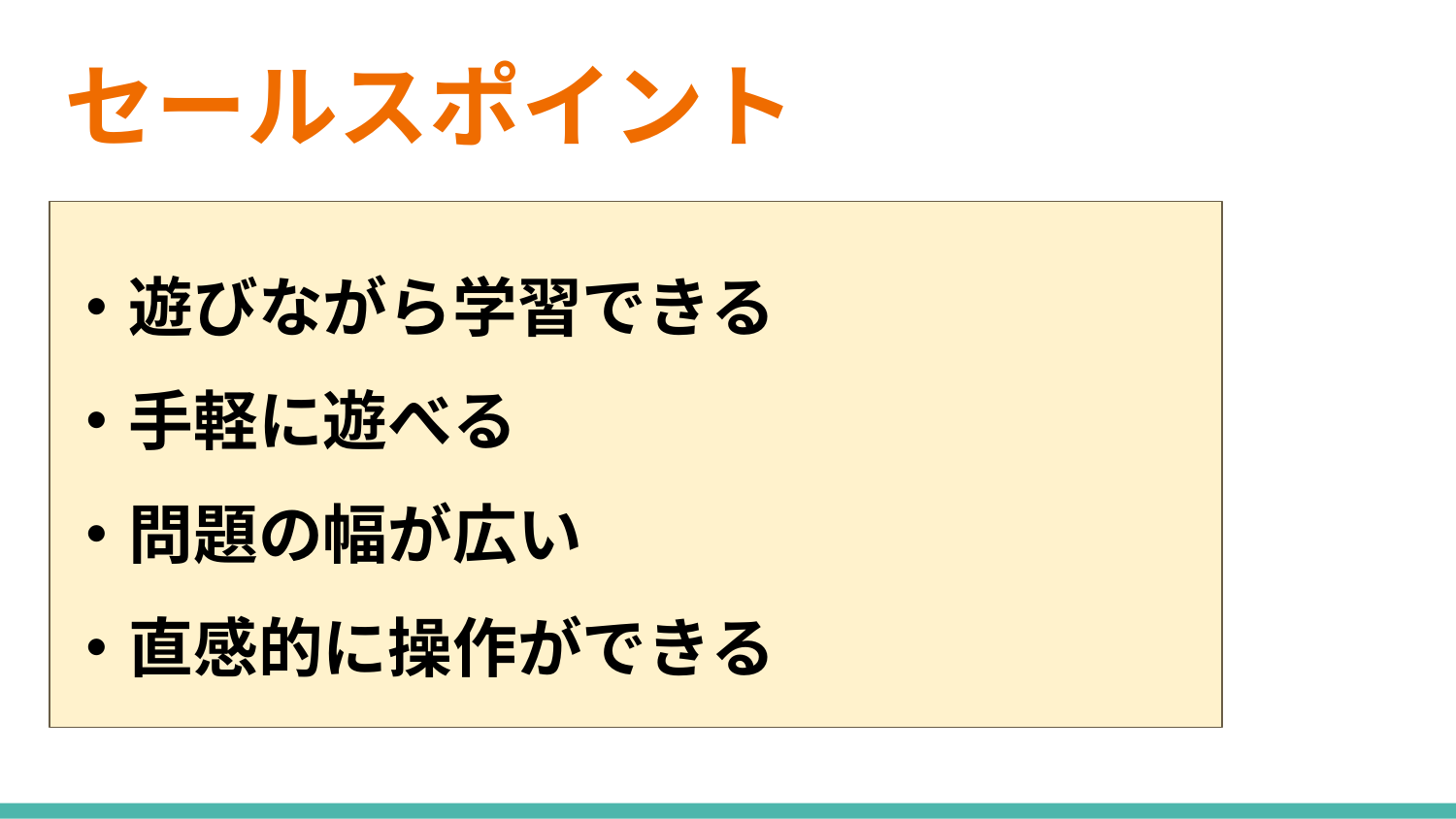

# セールスポイント

・遊びながら学習できる
・手軽に遊べる
・問題の幅が広い
・直感的に操作ができる